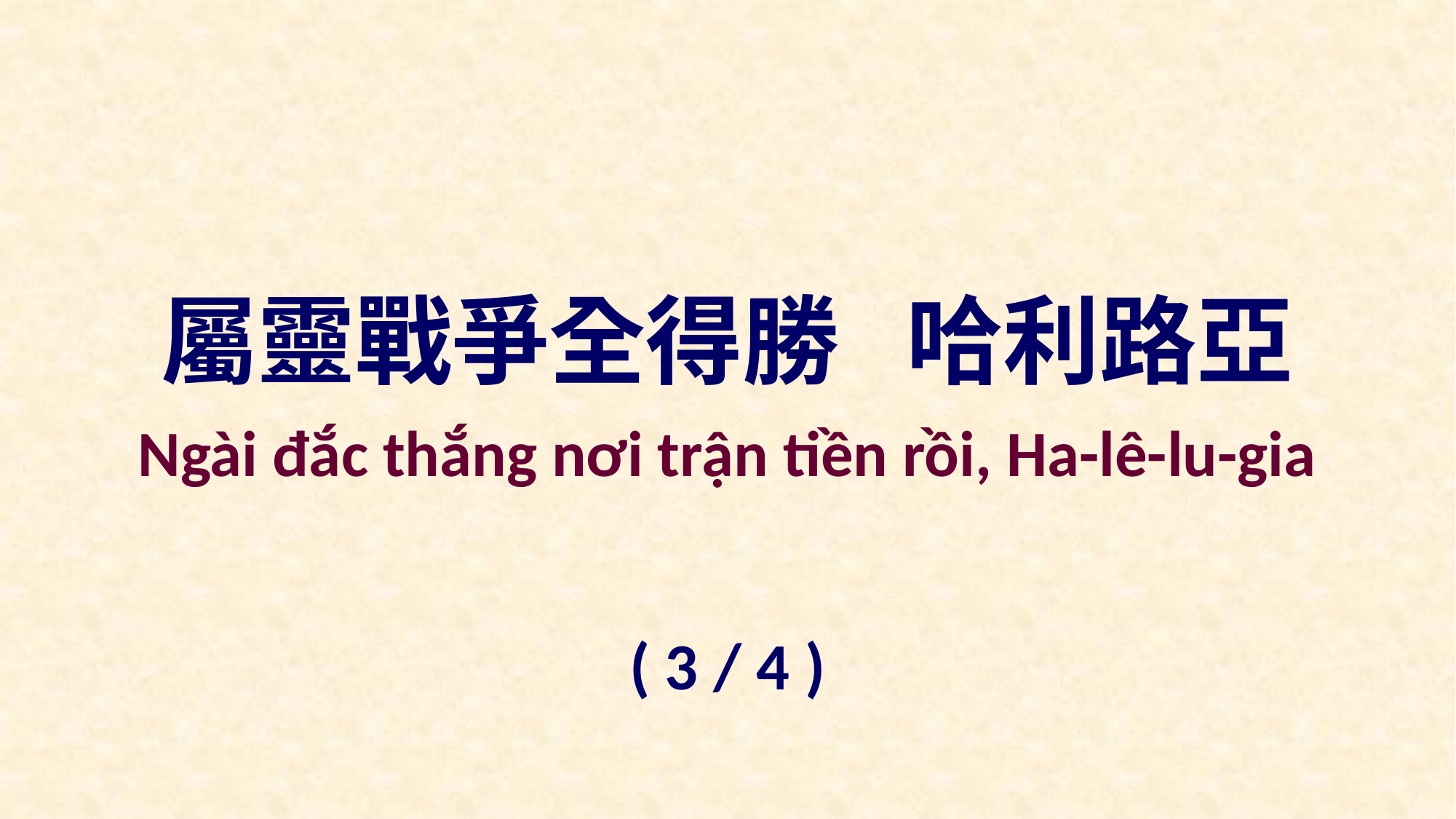

屬靈戰爭全得勝   哈利路亞
Ngài đắc thắng nơi trận tiền rồi, Ha-lê-lu-gia
( 3 / 4 )